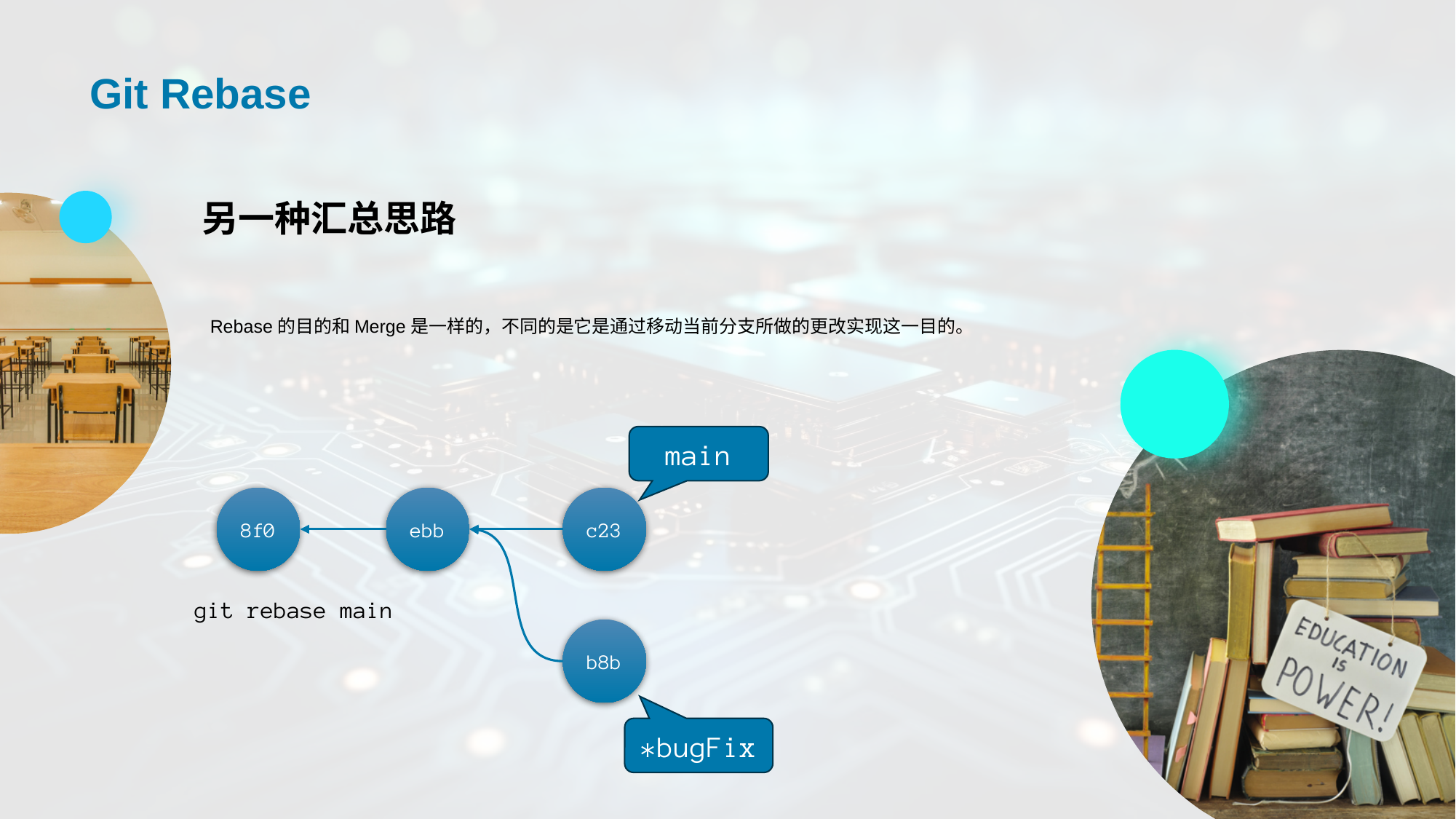

# Git Rebase
另一种汇总思路

Rebase的目的和Merge是一样的，不同的是它是通过移动当前分支所做的更改实现这一目的。

main
8f0
ebb
c23
git rebase main
b8b
*bugFix